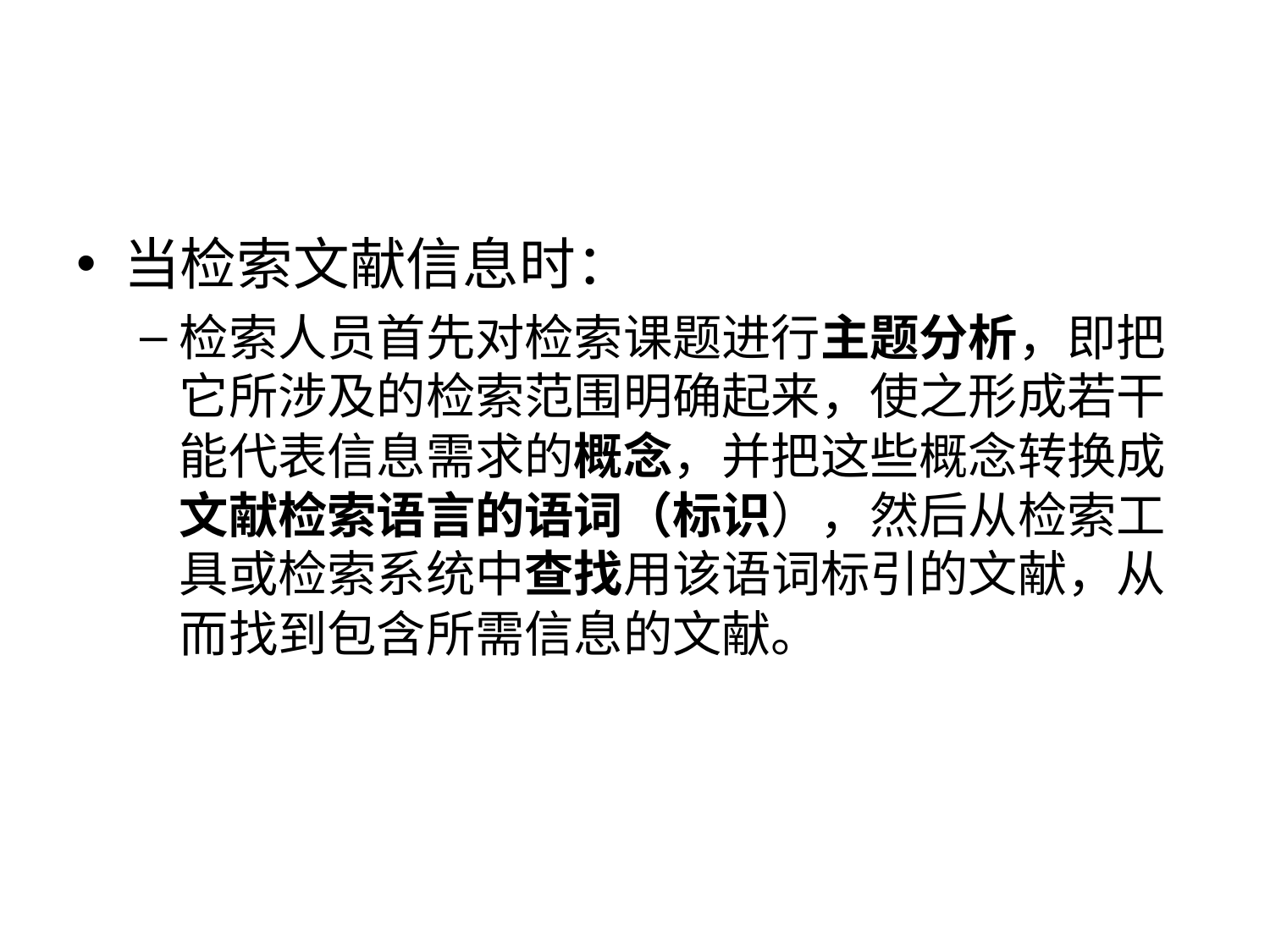

当检索文献信息时：
检索人员首先对检索课题进行主题分析，即把它所涉及的检索范围明确起来，使之形成若干能代表信息需求的概念，并把这些概念转换成文献检索语言的语词（标识），然后从检索工具或检索系统中查找用该语词标引的文献，从而找到包含所需信息的文献。